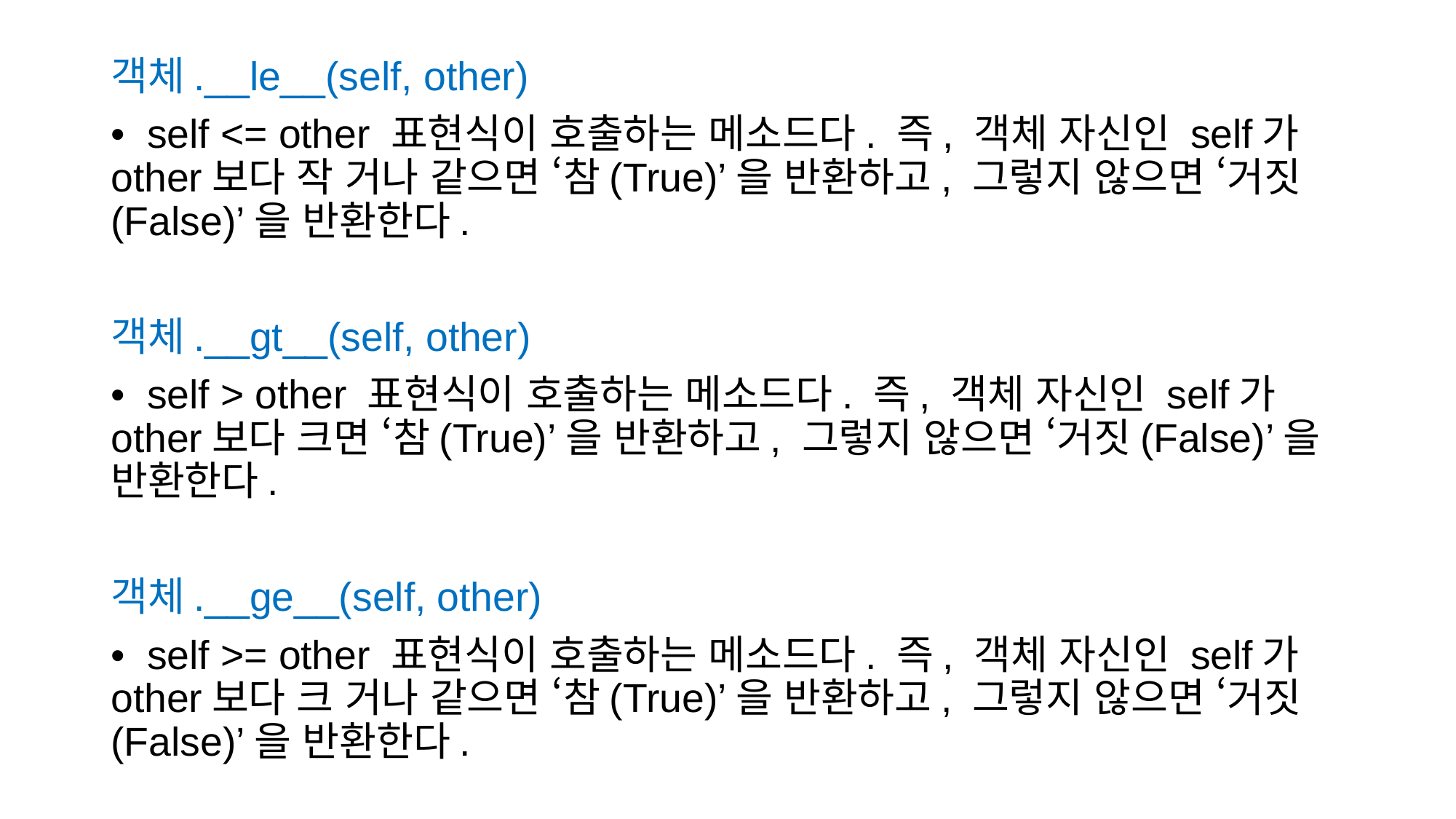

객체.__le__(self, other)
•  self <= other 표현식이 호출하는 메소드다. 즉, 객체 자신인 self가 other보다 작 거나 같으면 ‘참(True)’을 반환하고, 그렇지 않으면 ‘거짓(False)’을 반환한다.

객체.__gt__(self, other)
•  self > other 표현식이 호출하는 메소드다. 즉, 객체 자신인 self가 other보다 크면 ‘참(True)’을 반환하고, 그렇지 않으면 ‘거짓(False)’을 반환한다.

객체.__ge__(self, other)
•  self >= other 표현식이 호출하는 메소드다. 즉, 객체 자신인 self가 other보다 크 거나 같으면 ‘참(True)’을 반환하고, 그렇지 않으면 ‘거짓(False)’을 반환한다.